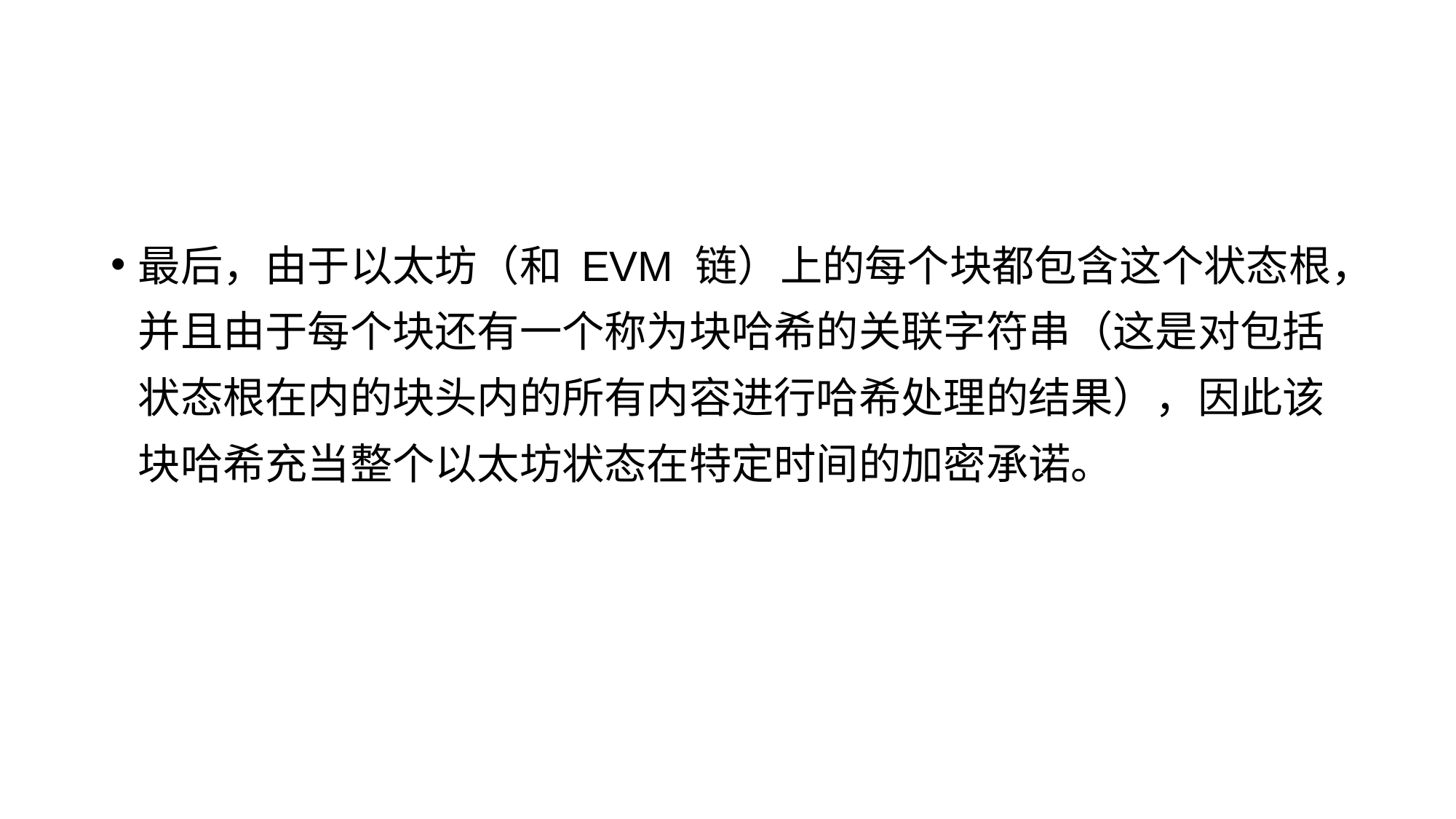

最后，由于以太坊（和 EVM 链）上的每个块都包含这个状态根，并且由于每个块还有一个称为块哈希的关联字符串（这是对包括状态根在内的块头内的所有内容进行哈希处理的结果），因此该块哈希充当整个以太坊状态在特定时间的加密承诺。